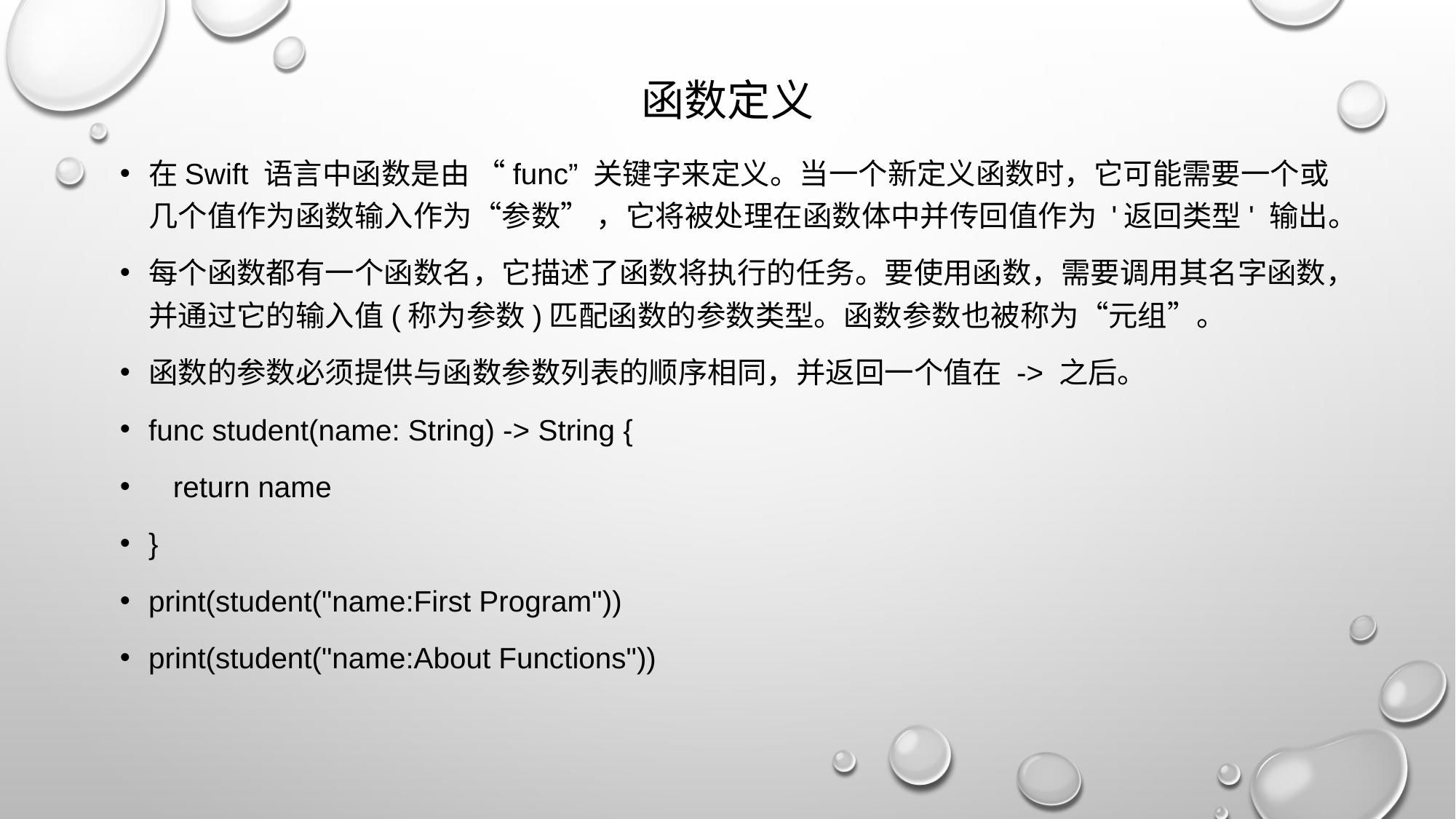

# 函数定义
在Swift 语言中函数是由 “func” 关键字来定义。当一个新定义函数时，它可能需要一个或几个值作为函数输入作为“参数” ，它将被处理在函数体中并传回值作为 '返回类型' 输出。
每个函数都有一个函数名，它描述了函数将执行的任务。要使用函数，需要调用其名字函数，并通过它的输入值(称为参数)匹配函数的参数类型。函数参数也被称为“元组”。
函数的参数必须提供与函数参数列表的顺序相同，并返回一个值在 -> 之后。
func student(name: String) -> String {
   return name
}
print(student("name:First Program"))
print(student("name:About Functions"))